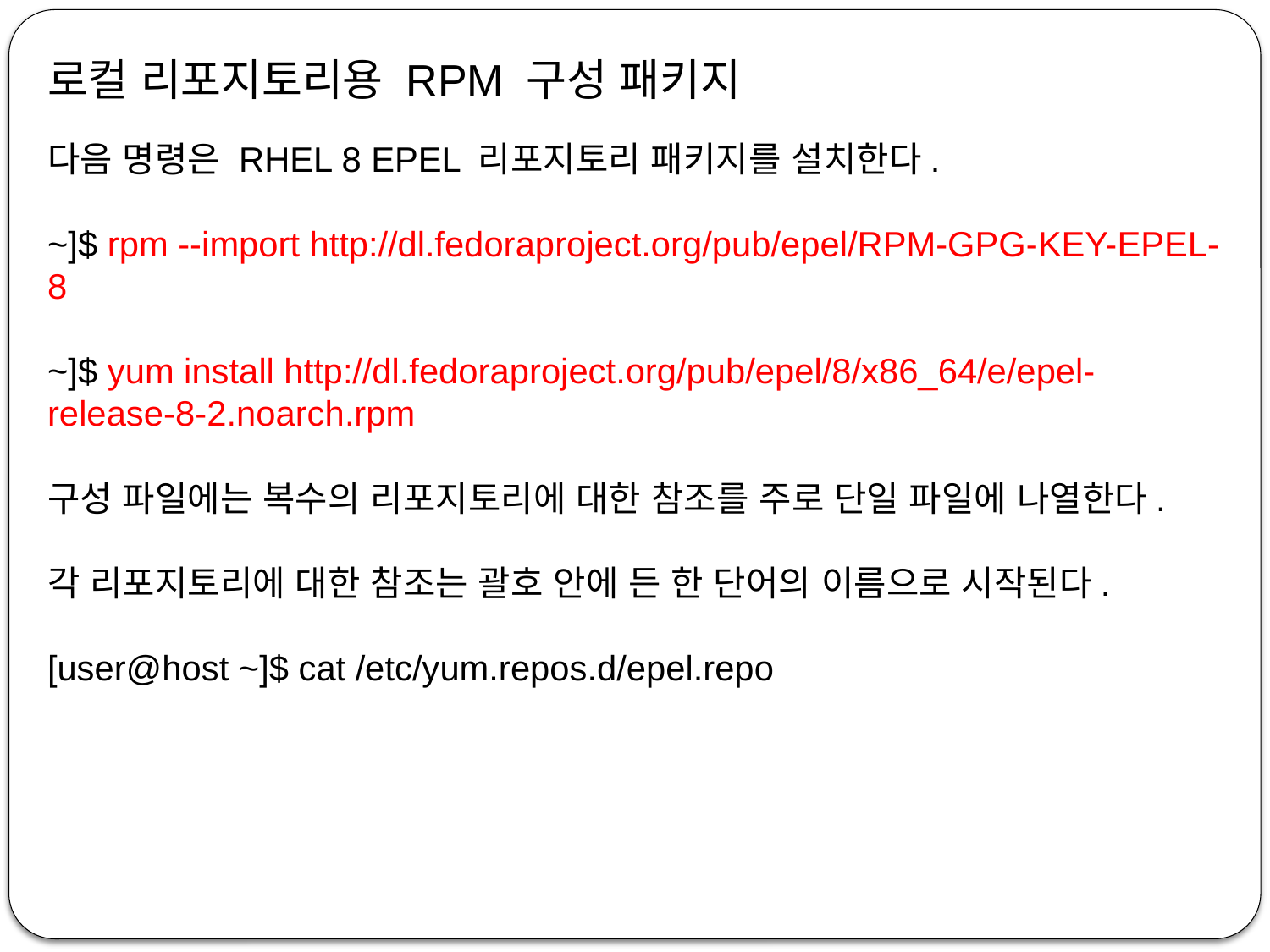

로컬 리포지토리용 RPM 구성 패키지

다음 명령은 RHEL 8 EPEL 리포지토리 패키지를 설치한다.

~]$ rpm --import http://dl.fedoraproject.org/pub/epel/RPM-GPG-KEY-EPEL-8

~]$ yum install http://dl.fedoraproject.org/pub/epel/8/x86_64/e/epel-release-8-2.noarch.rpm

구성 파일에는 복수의 리포지토리에 대한 참조를 주로 단일 파일에 나열한다.

각 리포지토리에 대한 참조는 괄호 안에 든 한 단어의 이름으로 시작된다.

[user@host ~]$ cat /etc/yum.repos.d/epel.repo